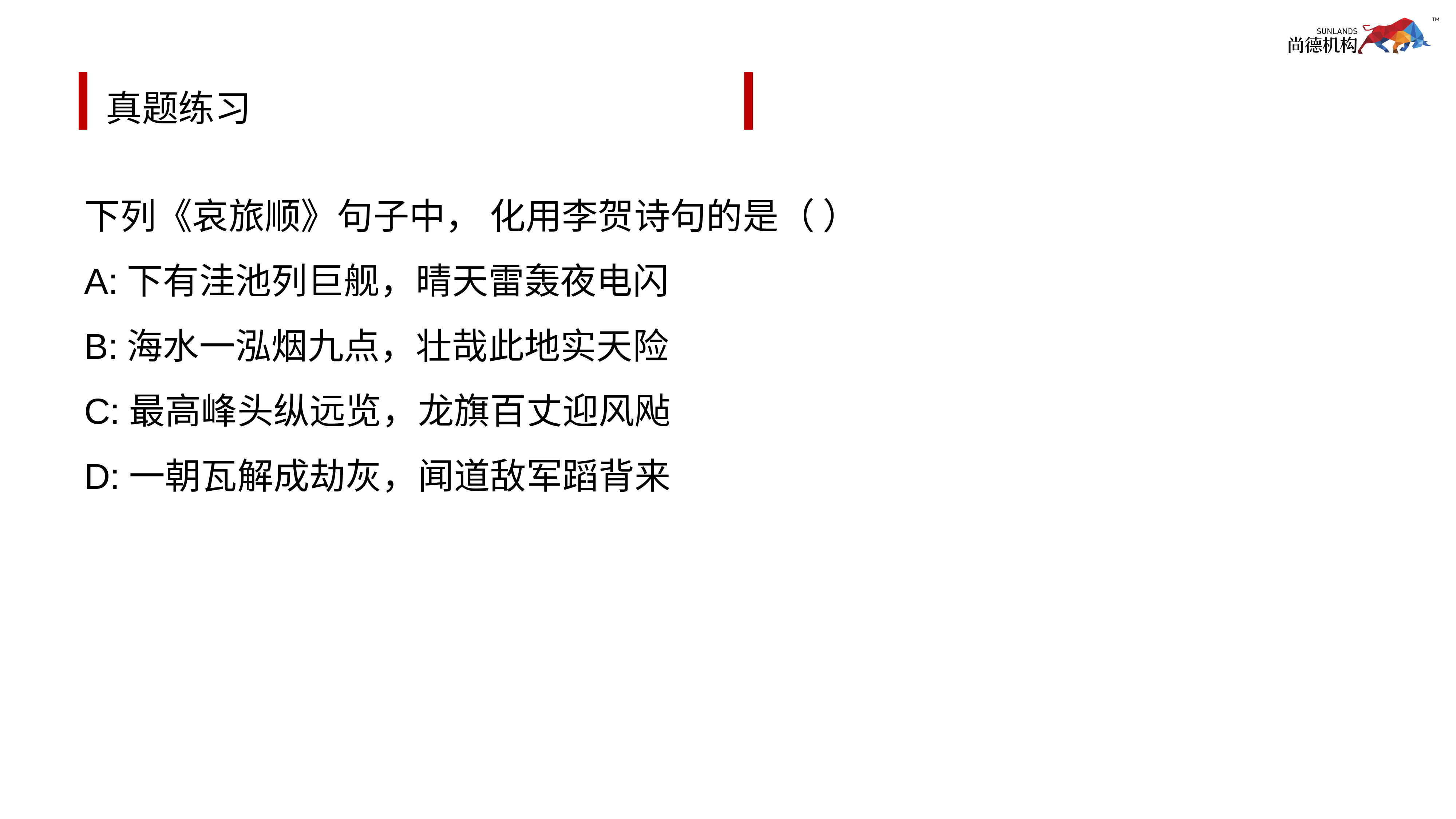

# 真题练习
下列《哀旅顺》句子中， 化用李贺诗句的是（ ）
A:下有洼池列巨舰，晴天雷轰夜电闪
B:海水一泓烟九点，壮哉此地实天险
C:最高峰头纵远览，龙旗百丈迎风飐
D:一朝瓦解成劫灰，闻道敌军蹈背来